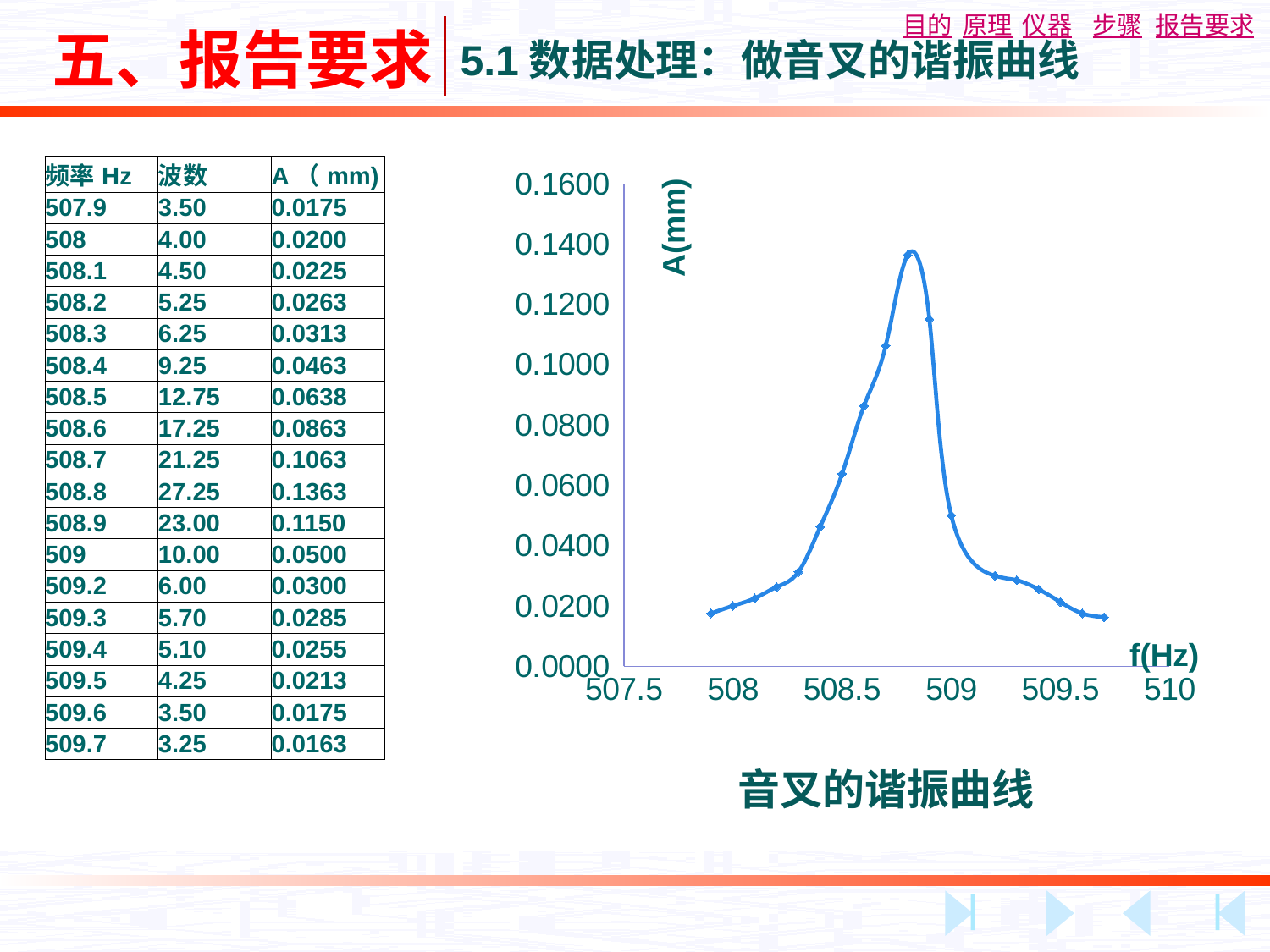

五、报告要求
5.1数据处理：做音叉的谐振曲线
| 频率Hz | 波数 | A（mm) |
| --- | --- | --- |
| 507.9 | 3.50 | 0.0175 |
| 508 | 4.00 | 0.0200 |
| 508.1 | 4.50 | 0.0225 |
| 508.2 | 5.25 | 0.0263 |
| 508.3 | 6.25 | 0.0313 |
| 508.4 | 9.25 | 0.0463 |
| 508.5 | 12.75 | 0.0638 |
| 508.6 | 17.25 | 0.0863 |
| 508.7 | 21.25 | 0.1063 |
| 508.8 | 27.25 | 0.1363 |
| 508.9 | 23.00 | 0.1150 |
| 509 | 10.00 | 0.0500 |
| 509.2 | 6.00 | 0.0300 |
| 509.3 | 5.70 | 0.0285 |
| 509.4 | 5.10 | 0.0255 |
| 509.5 | 4.25 | 0.0213 |
| 509.6 | 3.50 | 0.0175 |
| 509.7 | 3.25 | 0.0163 |

### Chart

| Category |  |
|---|---|
音叉的谐振曲线